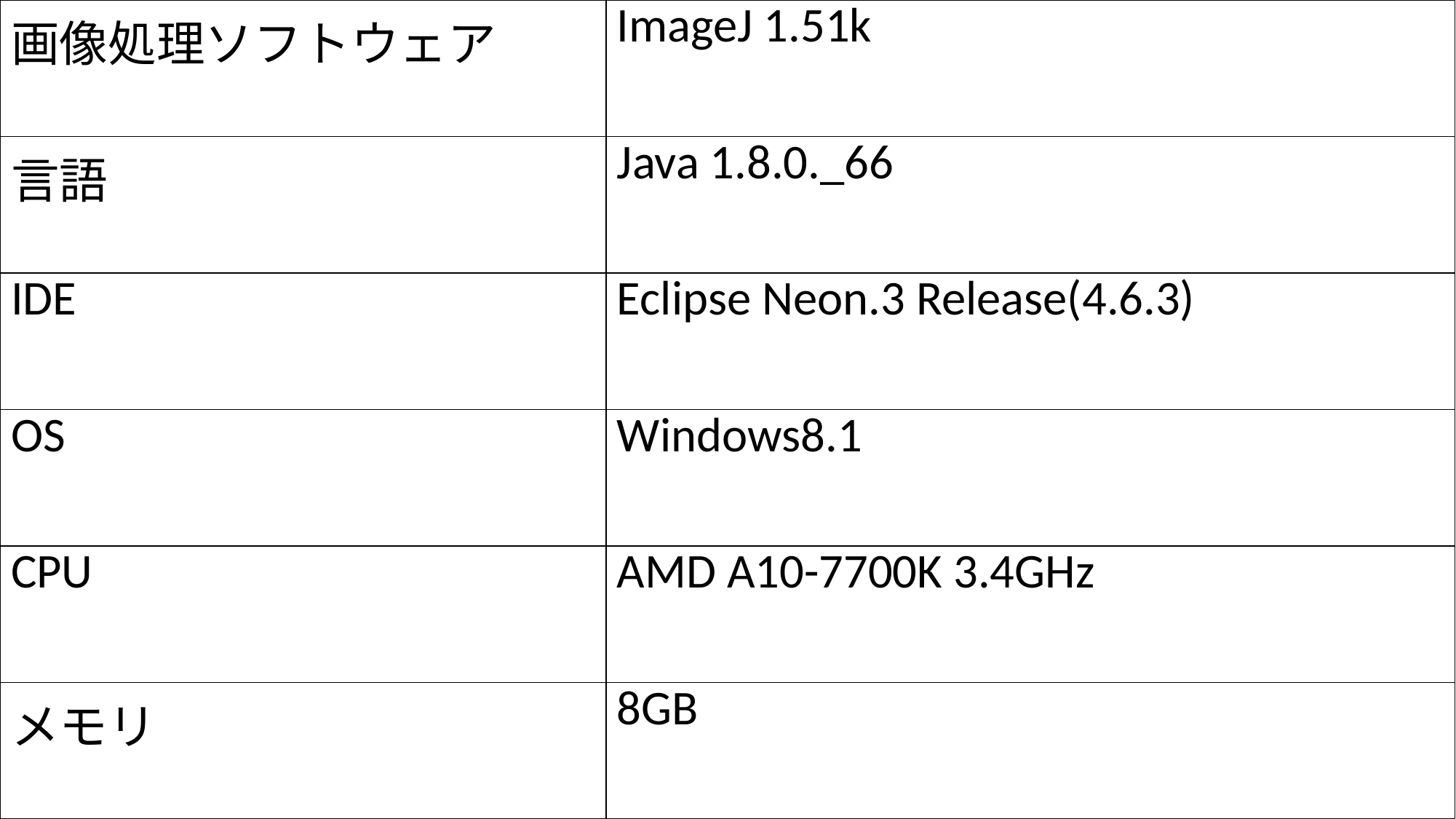

| 画像処理ソフトウェア | ImageJ 1.51k |
| --- | --- |
| 言語 | Java 1.8.0.\_66 |
| IDE | Eclipse Neon.3 Release(4.6.3) |
| OS | Windows8.1 |
| CPU | AMD A10-7700K 3.4GHz |
| メモリ | 8GB |